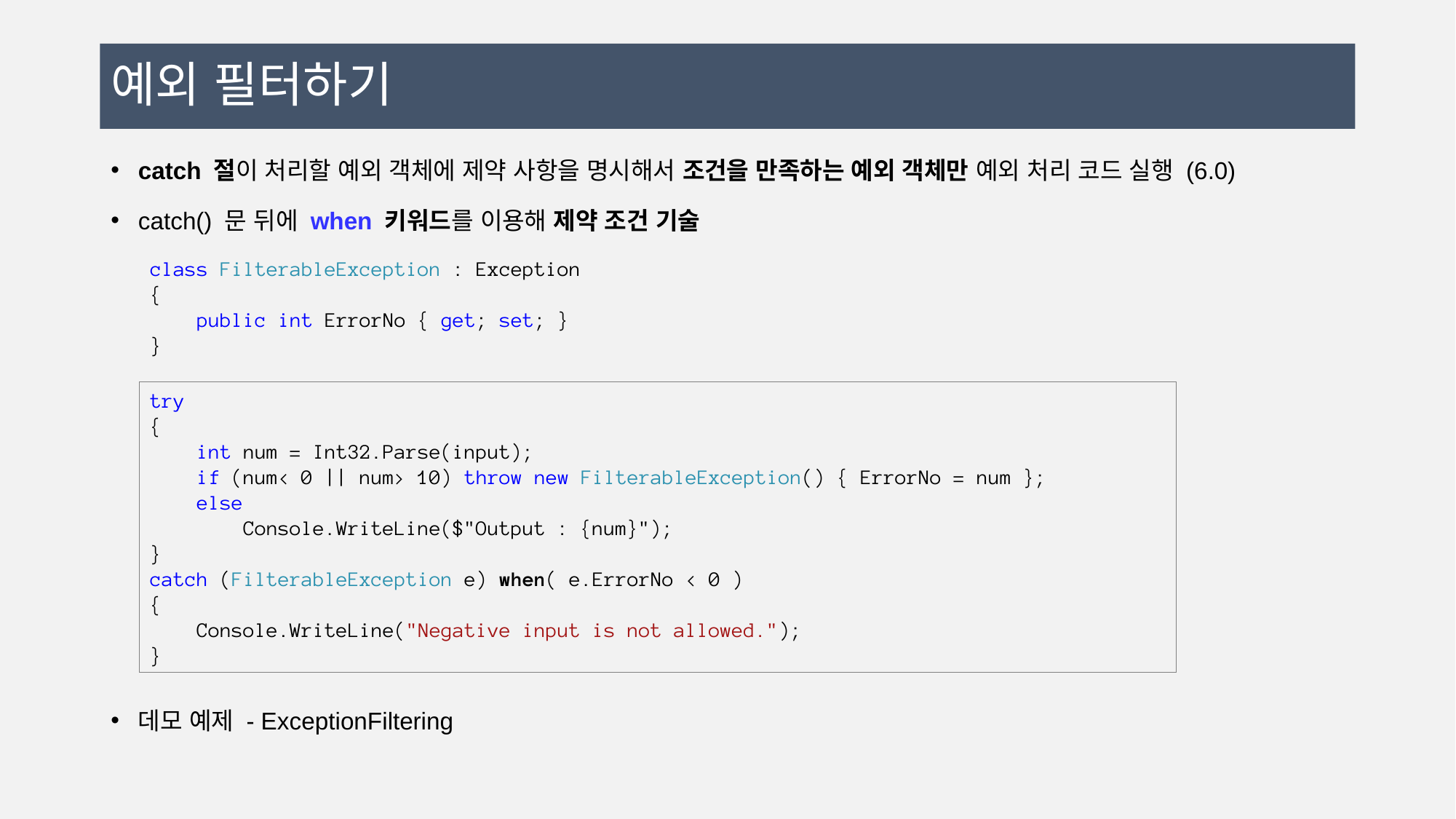

# 예외 필터하기
catch 절이 처리할 예외 객체에 제약 사항을 명시해서 조건을 만족하는 예외 객체만 예외 처리 코드 실행 (6.0)
catch() 문 뒤에 when 키워드를 이용해 제약 조건 기술

데모 예제 - ExceptionFiltering
class FilterableException : Exception
{
    public int ErrorNo { get; set; }
}
try
{
    int num = Int32.Parse(input);
    if (num< 0 || num> 10) throw new FilterableException() { ErrorNo = num };
    else
        Console.WriteLine($"Output : {num}");
}
catch (FilterableException e) when( e.ErrorNo < 0 )
{
    Console.WriteLine("Negative input is not allowed.");
}